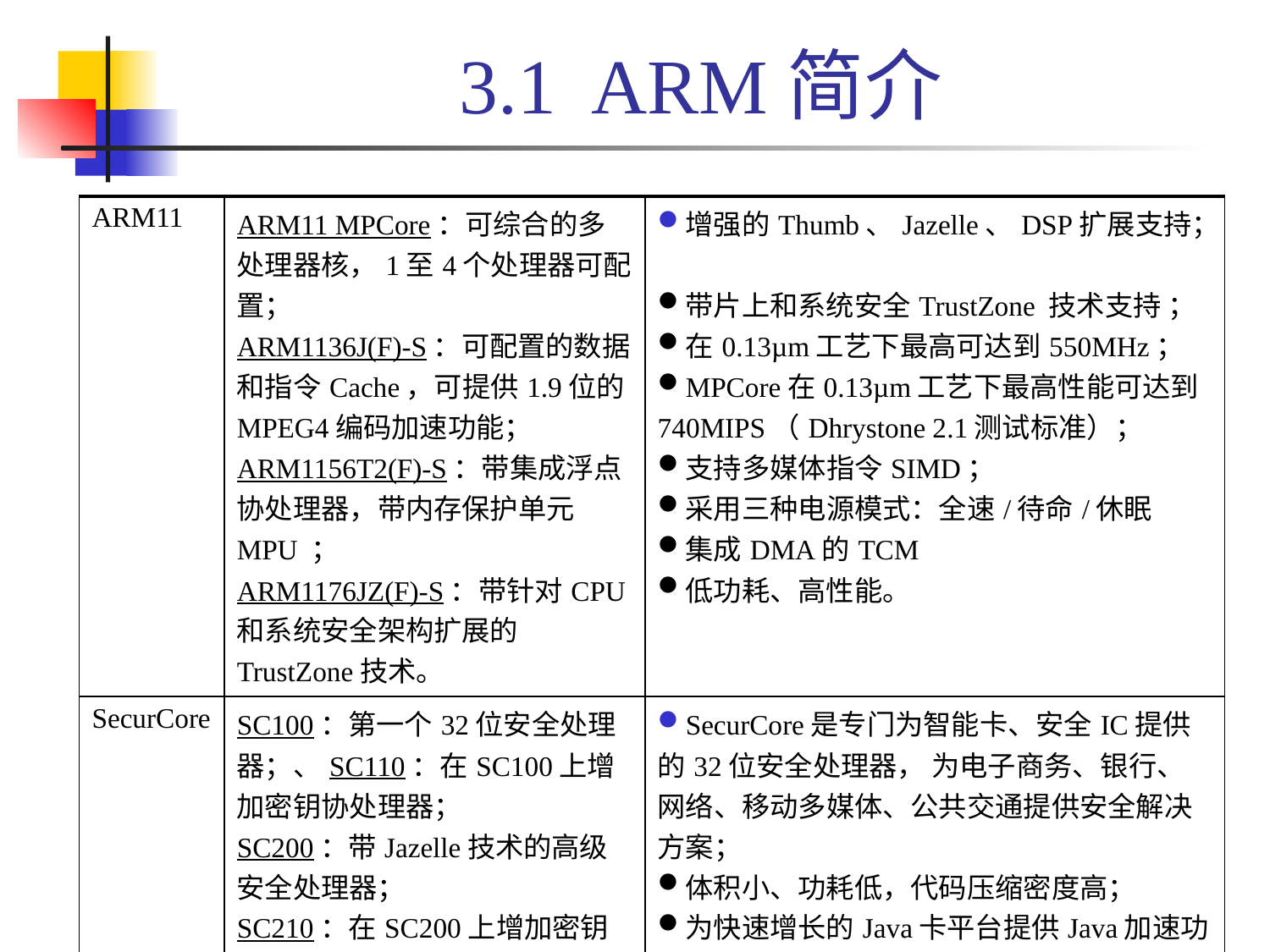

# 3.1  ARM简介
| ARM11 | ARM11 MPCore：可综合的多处理器核，1至4个处理器可配置； ARM1136J(F)-S：可配置的数据和指令Cache，可提供1.9位的MPEG4编码加速功能； ARM1156T2(F)-S：带集成浮点协处理器，带内存保护单元MPU ； ARM1176JZ(F)-S：带针对CPU和系统安全架构扩展的TrustZone技术。 | 增强的Thumb、Jazelle、DSP扩展支持； 带片上和系统安全TrustZone 技术支持 ； 在0.13µm工艺下最高可达到550MHz； MPCore在0.13µm工艺下最高性能可达到740MIPS（Dhrystone 2.1测试标准）； 支持多媒体指令SIMD； 采用三种电源模式：全速/待命/休眠 集成DMA的TCM 低功耗、高性能。 |
| --- | --- | --- |
| SecurCore | SC100：第一个32位安全处理器；、SC110：在SC100上增加密钥协处理器； SC200：带Jazelle技术的高级安全处理器； SC210：在SC200上增加密钥协处理器 | SecurCore是专门为智能卡、安全IC提供的32位安全处理器， 为电子商务、银行、网络、移动多媒体、公共交通提供安全解决方案； 体积小、功耗低，代码压缩密度高； 为快速增长的Java卡平台提供Java加速功能； |